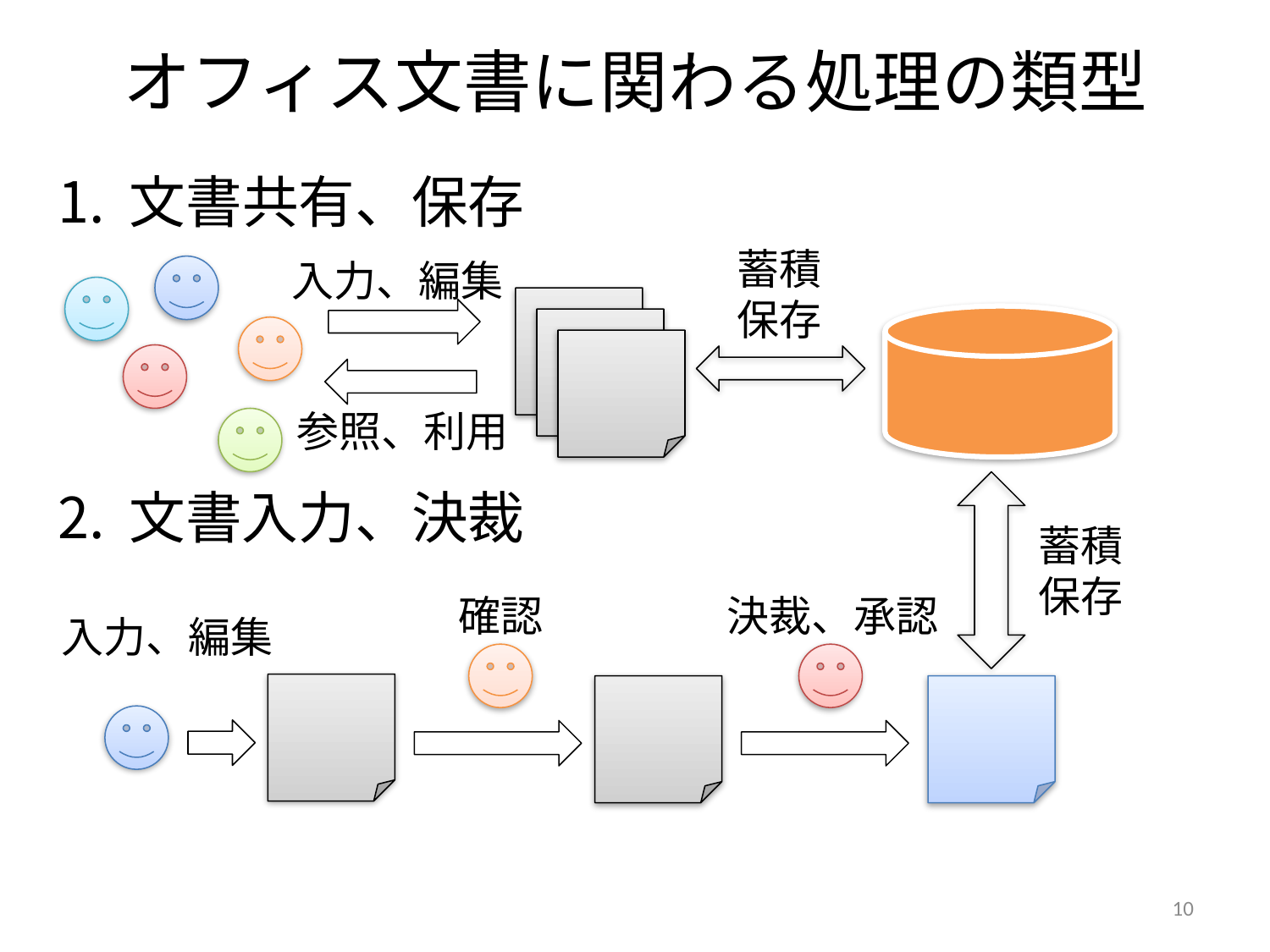

# オフィス文書に関わる処理の類型
文書共有、保存

文書入力、決裁

蓄積
保存
入力、編集

参照、利用

蓄積
保存

確認
決裁、承認
入力、編集

10